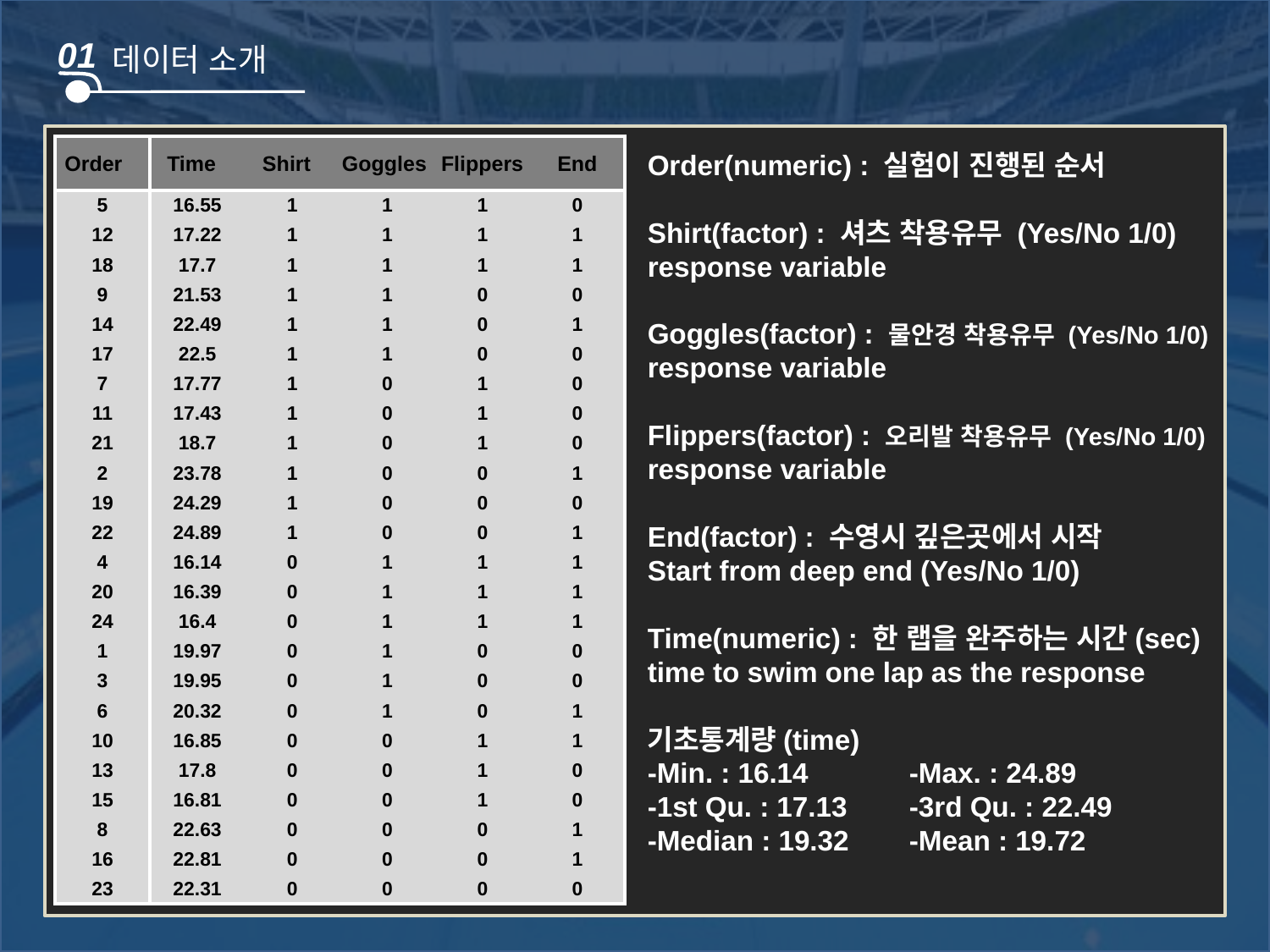

01
데이터 소개

| Order | Time | Shirt | Goggles | Flippers | End |
| --- | --- | --- | --- | --- | --- |
| 5 | 16.55 | 1 | 1 | 1 | 0 |
| 12 | 17.22 | 1 | 1 | 1 | 1 |
| 18 | 17.7 | 1 | 1 | 1 | 1 |
| 9 | 21.53 | 1 | 1 | 0 | 0 |
| 14 | 22.49 | 1 | 1 | 0 | 1 |
| 17 | 22.5 | 1 | 1 | 0 | 0 |
| 7 | 17.77 | 1 | 0 | 1 | 0 |
| 11 | 17.43 | 1 | 0 | 1 | 0 |
| 21 | 18.7 | 1 | 0 | 1 | 0 |
| 2 | 23.78 | 1 | 0 | 0 | 1 |
| 19 | 24.29 | 1 | 0 | 0 | 0 |
| 22 | 24.89 | 1 | 0 | 0 | 1 |
| 4 | 16.14 | 0 | 1 | 1 | 1 |
| 20 | 16.39 | 0 | 1 | 1 | 1 |
| 24 | 16.4 | 0 | 1 | 1 | 1 |
| 1 | 19.97 | 0 | 1 | 0 | 0 |
| 3 | 19.95 | 0 | 1 | 0 | 0 |
| 6 | 20.32 | 0 | 1 | 0 | 1 |
| 10 | 16.85 | 0 | 0 | 1 | 1 |
| 13 | 17.8 | 0 | 0 | 1 | 0 |
| 15 | 16.81 | 0 | 0 | 1 | 0 |
| 8 | 22.63 | 0 | 0 | 0 | 1 |
| 16 | 22.81 | 0 | 0 | 0 | 1 |
| 23 | 22.31 | 0 | 0 | 0 | 0 |
Order(numeric) : 실험이 진행된 순서
Shirt(factor) : 셔츠 착용유무 (Yes/No 1/0)
response variable
Goggles(factor) : 물안경 착용유무 (Yes/No 1/0)
response variable
Flippers(factor) : 오리발 착용유무 (Yes/No 1/0)
response variable
End(factor) : 수영시 깊은곳에서 시작
Start from deep end (Yes/No 1/0)
Time(numeric) : 한 랩을 완주하는 시간(sec)
time to swim one lap as the response
기초통계량(time)
-Min. : 16.14 	 -Max. : 24.89
-1st Qu. : 17.13 	 -3rd Qu. : 22.49
-Median : 19.32	 -Mean : 19.72